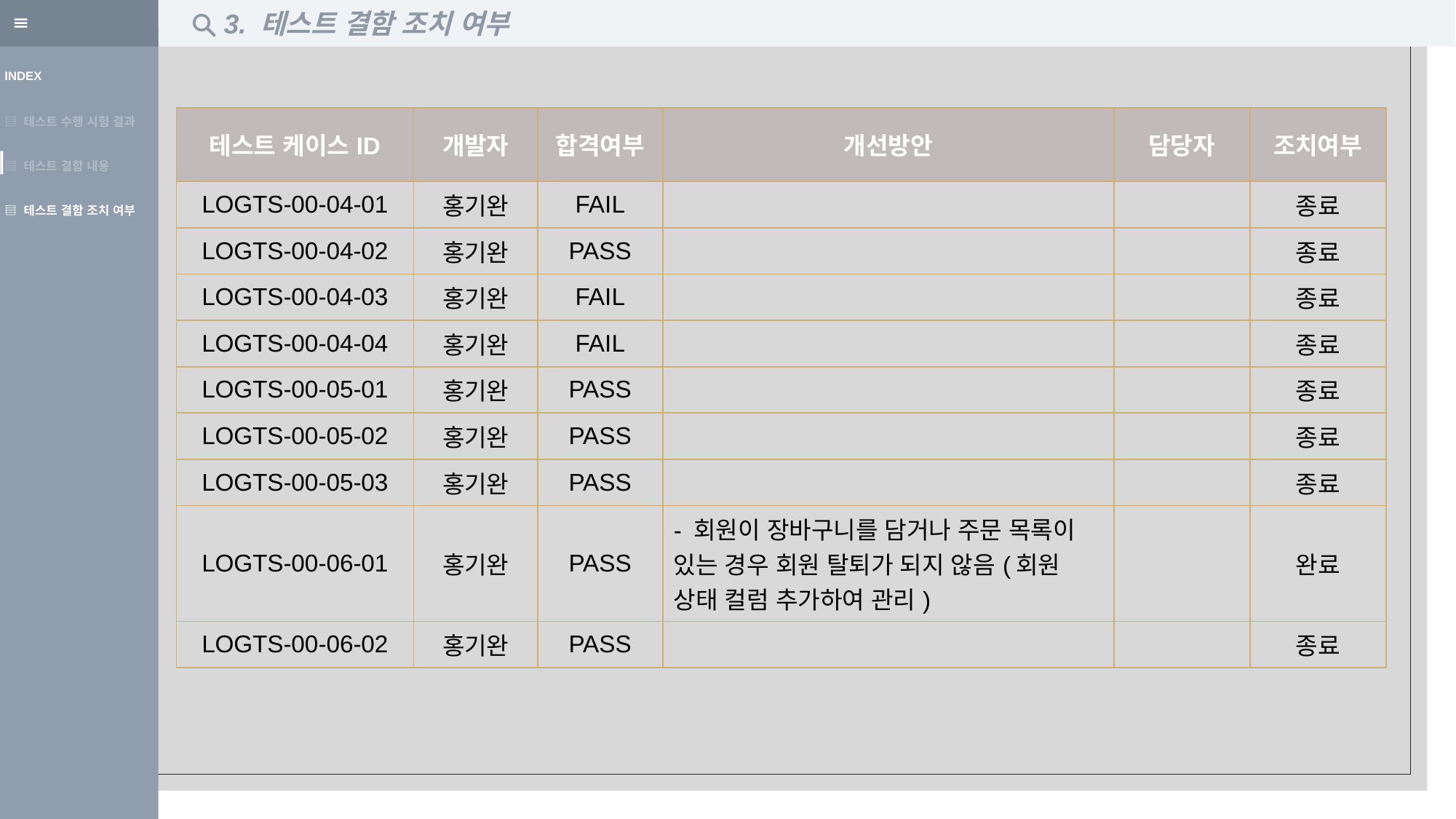

3. 테스트 결함 조치 여부

| INDEX |
| --- |
| ▤ 테스트 수행 시험 결과 |
| ▤ 테스트 결함 내용 |
| ▤ 테스트 결함 조치 여부 |
| 테스트 케이스ID | 개발자 | 합격여부 | 개선방안 | 담당자 | 조치여부 |
| --- | --- | --- | --- | --- | --- |
| LOGTS-00-04-01 | 홍기완 | FAIL |  |  | 종료 |
| LOGTS-00-04-02 | 홍기완 | PASS |  |  | 종료 |
| LOGTS-00-04-03 | 홍기완 | FAIL |  |  | 종료 |
| LOGTS-00-04-04 | 홍기완 | FAIL |  |  | 종료 |
| LOGTS-00-05-01 | 홍기완 | PASS |  |  | 종료 |
| LOGTS-00-05-02 | 홍기완 | PASS |  |  | 종료 |
| LOGTS-00-05-03 | 홍기완 | PASS |  |  | 종료 |
| LOGTS-00-06-01 | 홍기완 | PASS | - 회원이 장바구니를 담거나 주문 목록이 있는 경우 회원 탈퇴가 되지 않음(회원 상태 컬럼 추가하여 관리) |  | 완료 |
| LOGTS-00-06-02 | 홍기완 | PASS |  |  | 종료 |